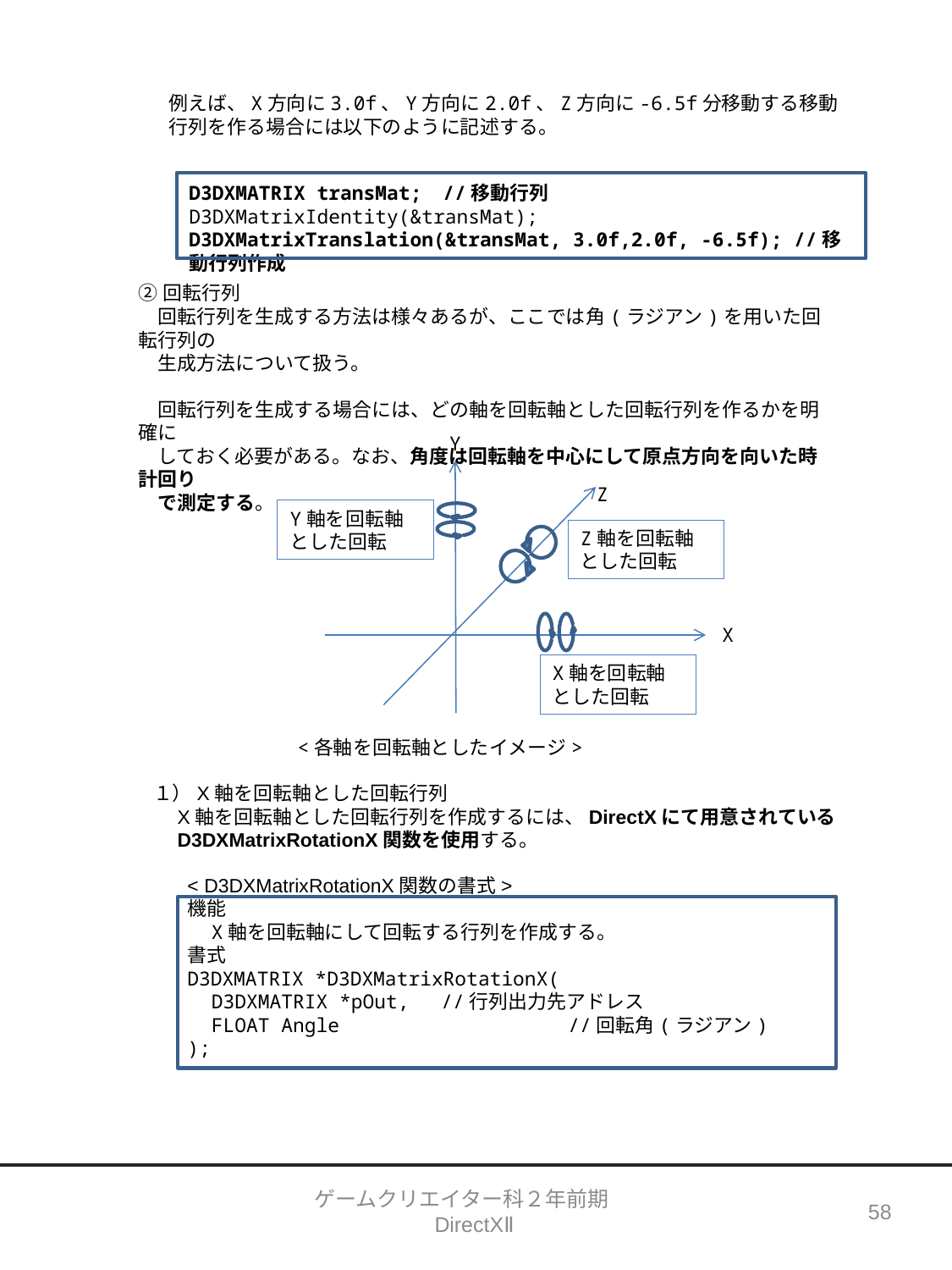

例えば、X方向に3.0f、Y方向に2.0f、Z方向に-6.5f分移動する移動行列を作る場合には以下のように記述する。

D3DXMATRIX transMat;	//移動行列
D3DXMatrixIdentity(&transMat);
D3DXMatrixTranslation(&transMat, 3.0f,2.0f, -6.5f); //移動行列作成
②回転行列
　回転行列を生成する方法は様々あるが、ここでは角(ラジアン)を用いた回転行列の
　生成方法について扱う。

　回転行列を生成する場合には、どの軸を回転軸とした回転行列を作るかを明確に
　しておく必要がある。なお、角度は回転軸を中心にして原点方向を向いた時計回り
　で測定する。
Y
Z

Y軸を回転軸とした回転

Z軸を回転軸とした回転

X
X軸を回転軸とした回転
<各軸を回転軸としたイメージ>
１）X軸を回転軸とした回転行列
　X軸を回転軸とした回転行列を作成するには、DirectXにて用意されている
　D3DXMatrixRotationX関数を使用する。
< D3DXMatrixRotationX関数の書式>
機能
　X軸を回転軸にして回転する行列を作成する。
書式
D3DXMATRIX *D3DXMatrixRotationX(
　D3DXMATRIX *pOut,　	//行列出力先アドレス
　FLOAT Angle		//回転角(ラジアン)
);

ゲームクリエイター科２年前期　DirectXⅡ
58